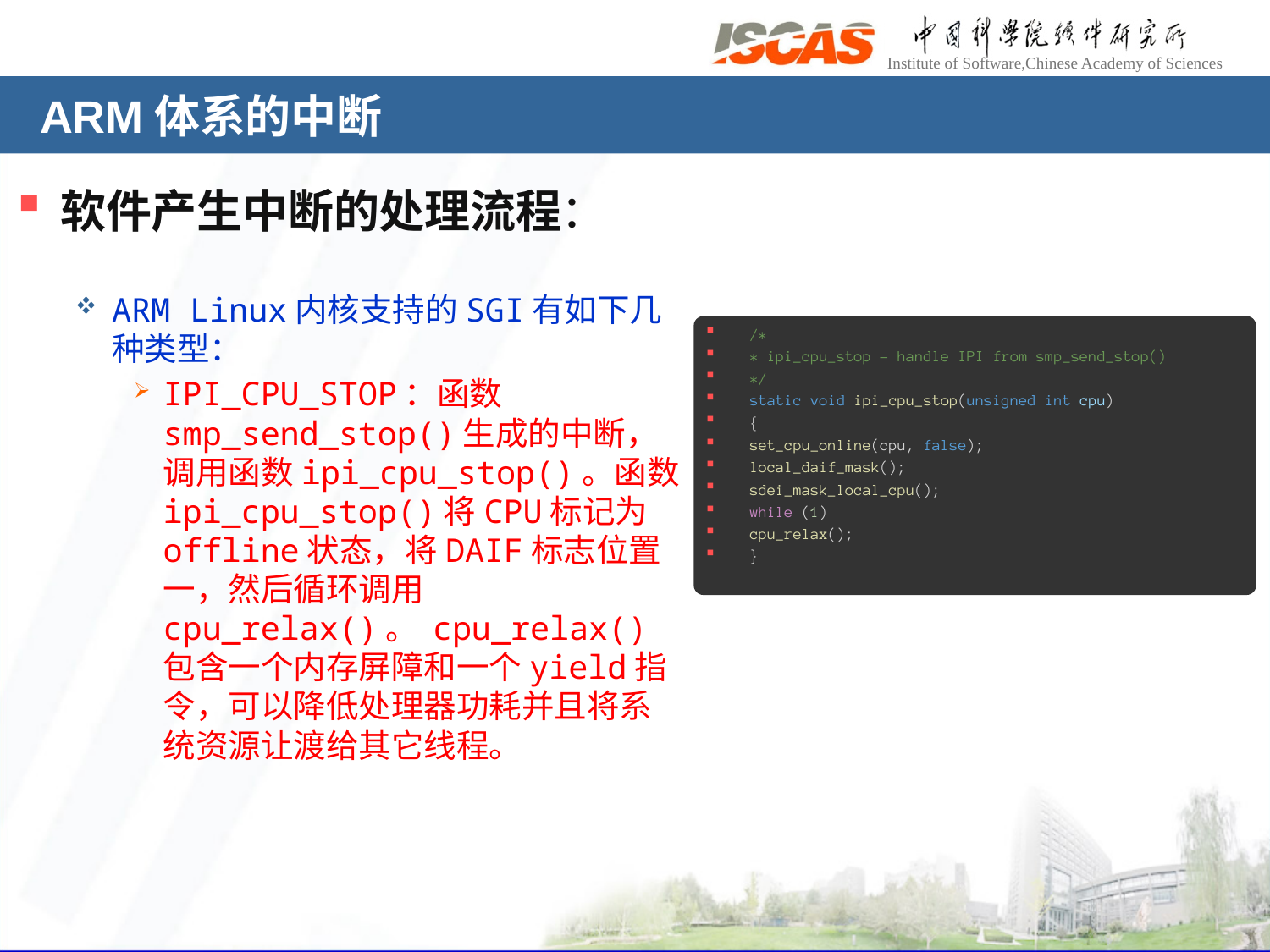

# ARM体系的中断
软件产生中断的处理流程：

ARM Linux内核支持的SGI有如下几种类型：
IPI_CPU_STOP：函数smp_send_stop()生成的中断，调用函数ipi_cpu_stop()。函数ipi_cpu_stop()将CPU标记为offline状态，将DAIF标志位置一，然后循环调用cpu_relax()。 cpu_relax()包含一个内存屏障和一个yield指令，可以降低处理器功耗并且将系统资源让渡给其它线程。

/*
* ipi_cpu_stop - handle IPI from smp_send_stop()
*/
static void ipi_cpu_stop(unsigned int cpu)
{
set_cpu_online(cpu, false);
local_daif_mask();
sdei_mask_local_cpu();
while (1)
cpu_relax();
}